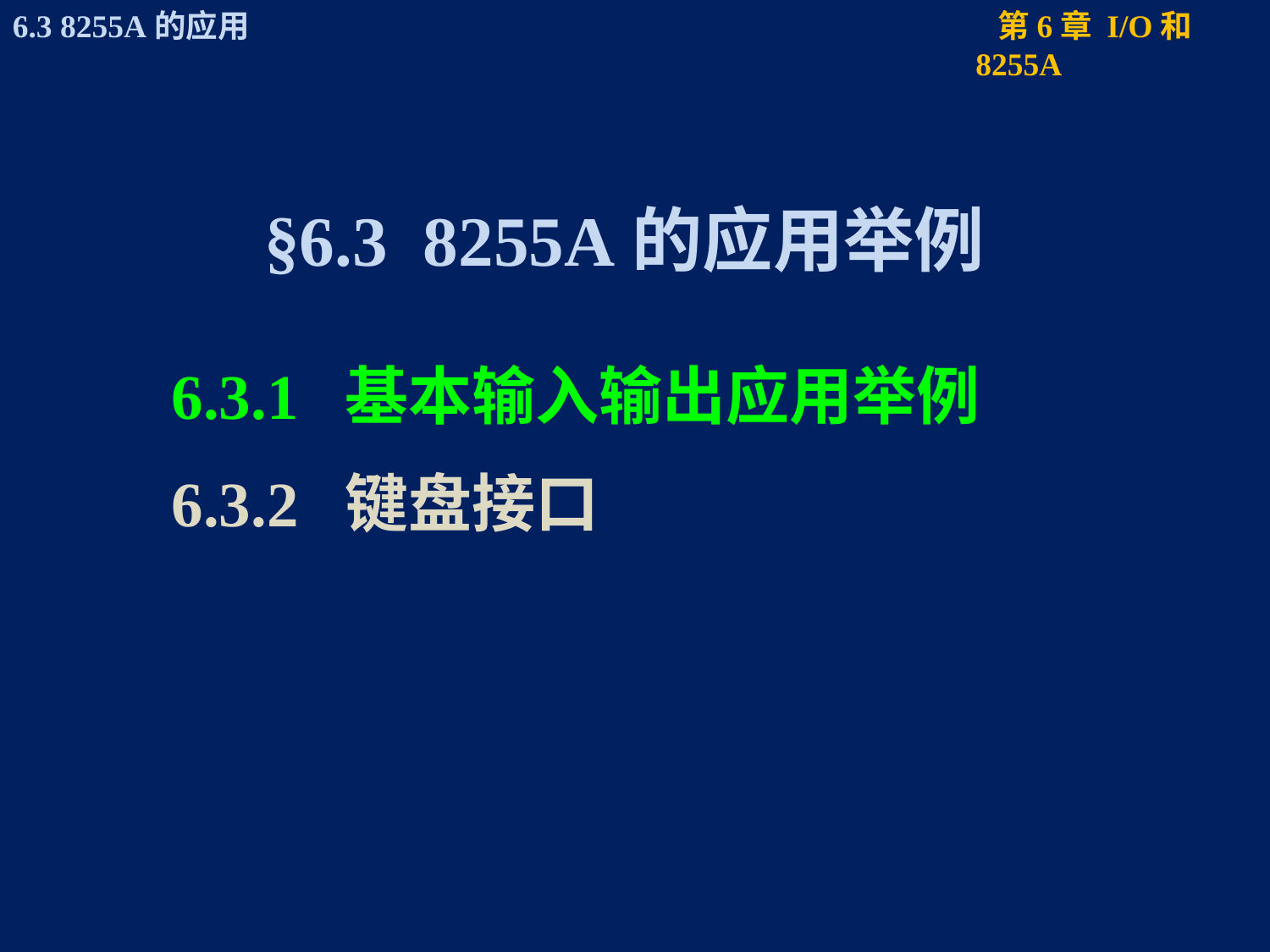

# §6.3  8255A的应用举例
6.3.1  基本输入输出应用举例
6.3.2  键盘接口